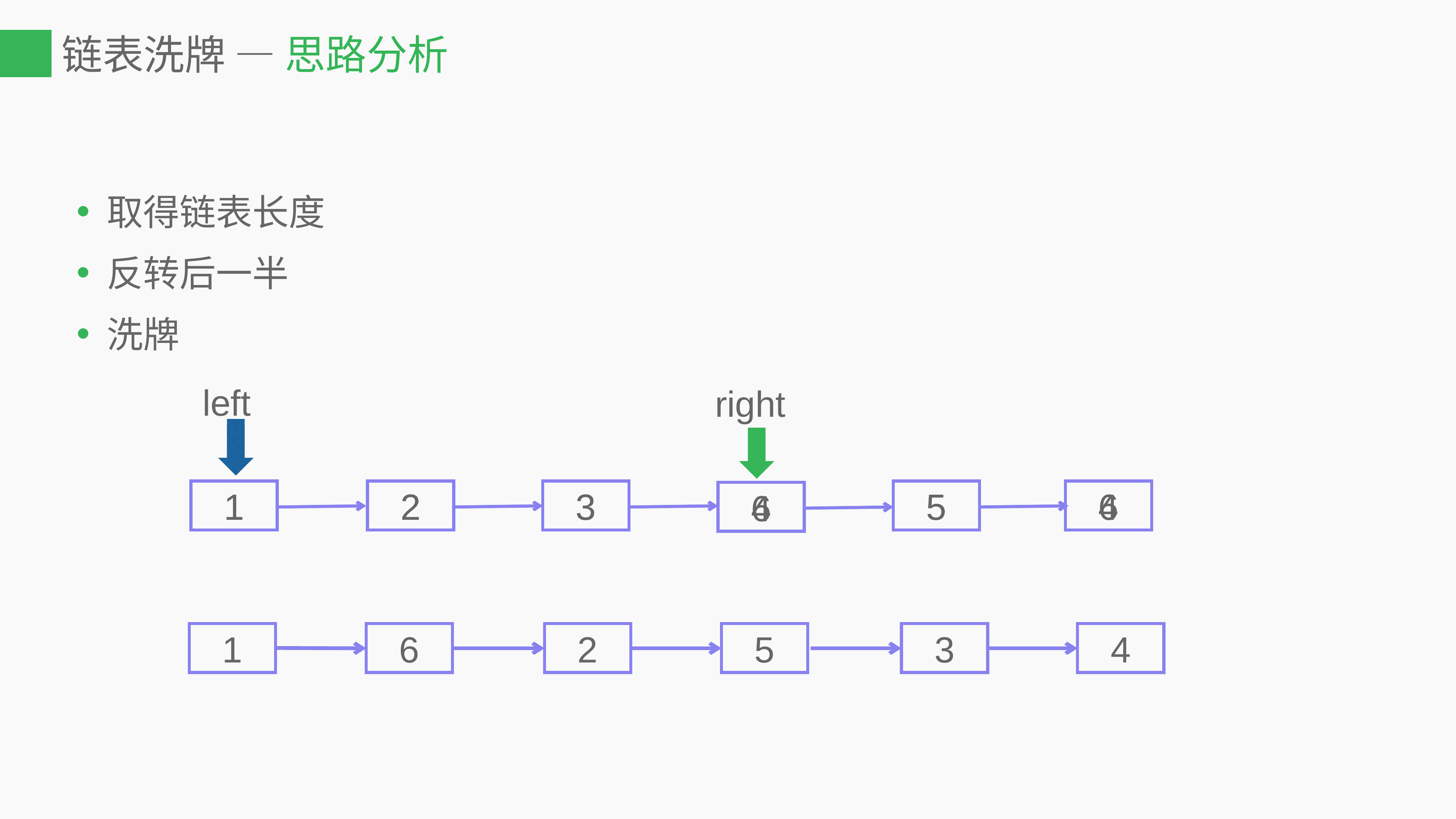

# 链表洗牌 — 思路分析
取得链表长度
反转后一半
洗牌
left

right

1
5
6
3
2
4
1
5
4
3
2
6
3
4
1
6
2
5